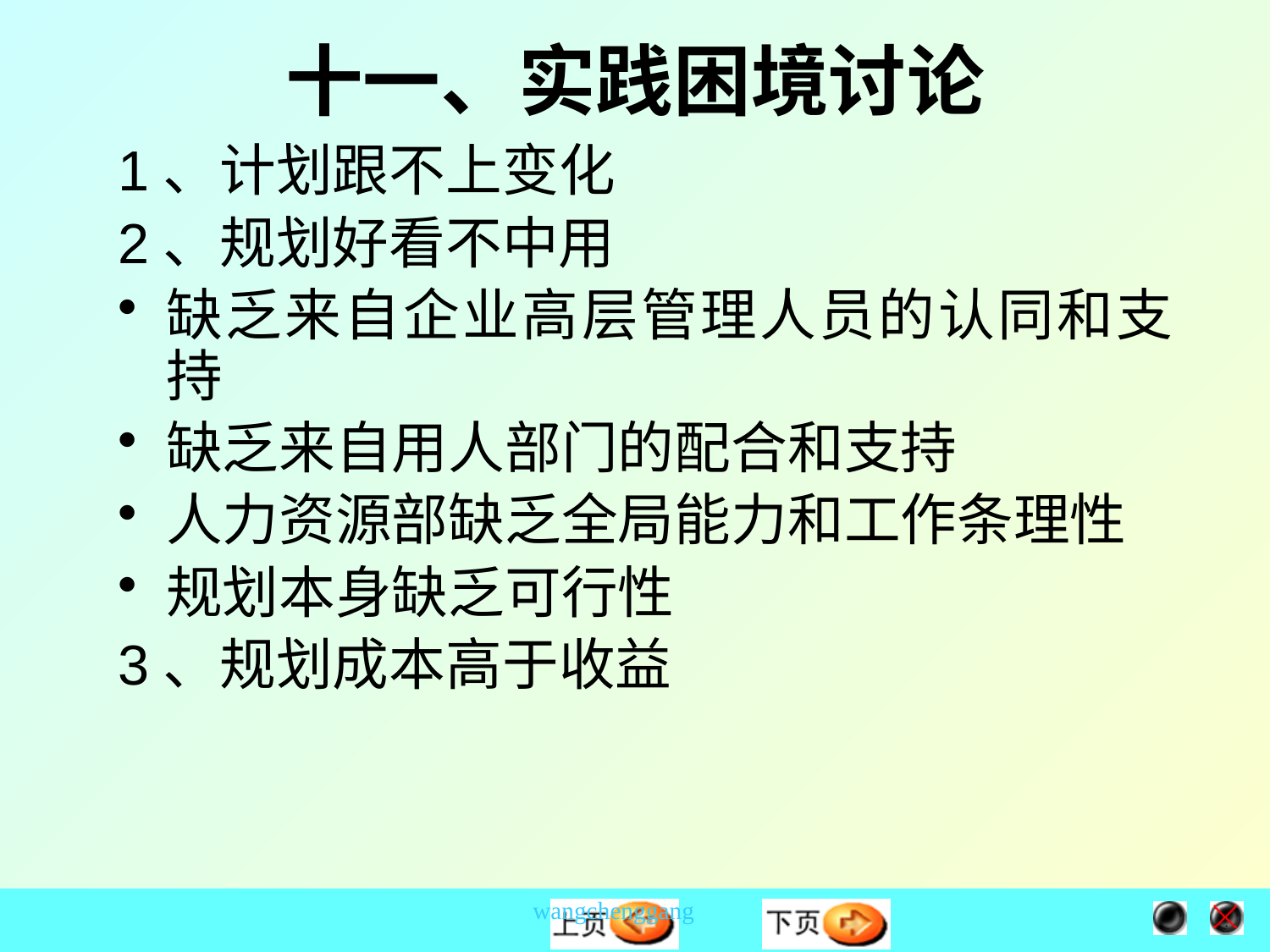

# 十一、实践困境讨论
1、计划跟不上变化
2、规划好看不中用
缺乏来自企业高层管理人员的认同和支持
缺乏来自用人部门的配合和支持
人力资源部缺乏全局能力和工作条理性
规划本身缺乏可行性
3、规划成本高于收益
wangchenggang